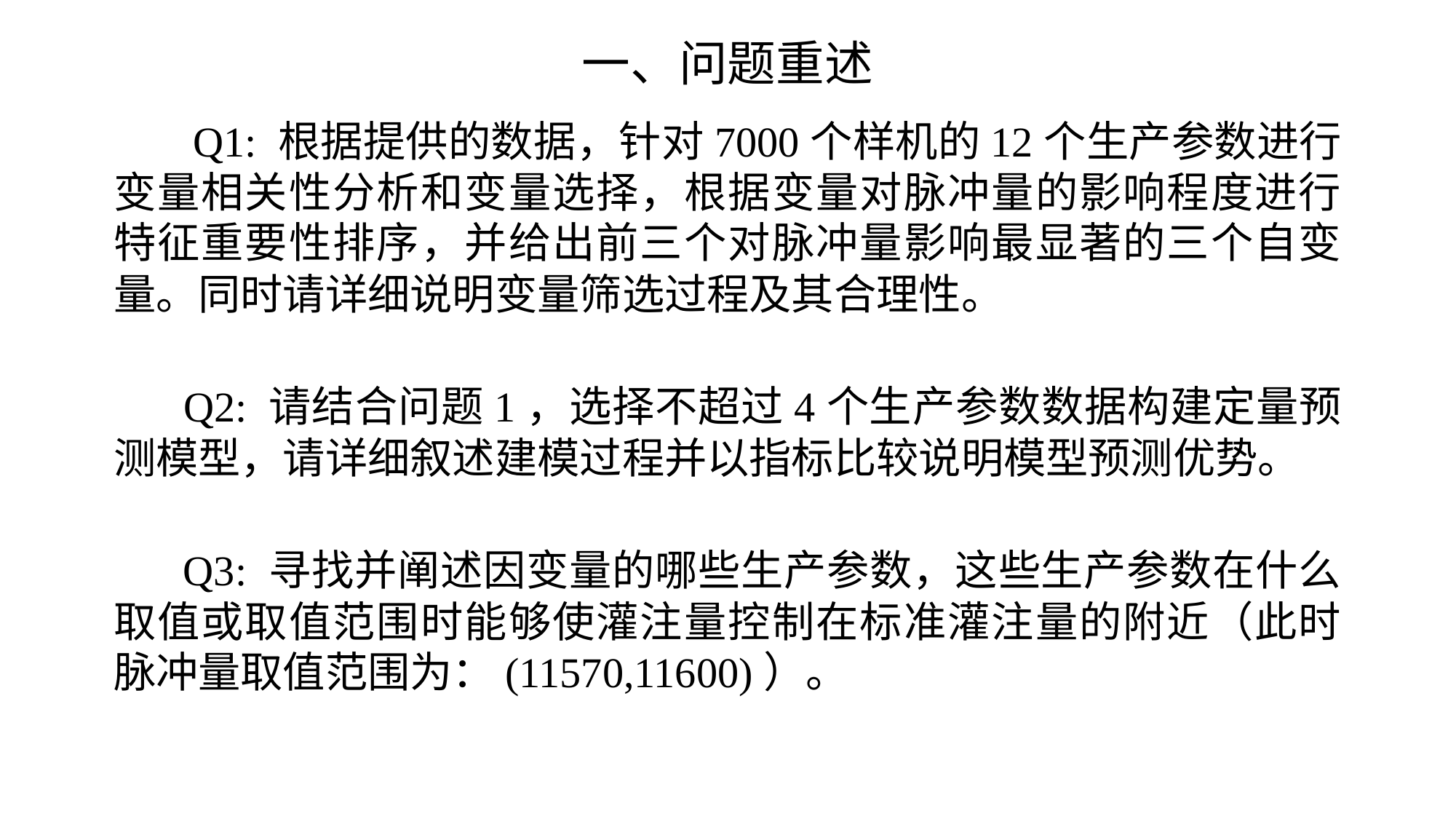

一、问题重述
    Q1: 根据提供的数据，针对7000个样机的12个生产参数进行变量相关性分析和变量选择，根据变量对脉冲量的影响程度进行特征重要性排序，并给出前三个对脉冲量影响最显著的三个自变量。同时请详细说明变量筛选过程及其合理性。

   Q2: 请结合问题1，选择不超过4个生产参数数据构建定量预测模型，请详细叙述建模过程并以指标比较说明模型预测优势。

   Q3: 寻找并阐述因变量的哪些生产参数，这些生产参数在什么取值或取值范围时能够使灌注量控制在标准灌注量的附近（此时脉冲量取值范围为：(11570,11600)）。